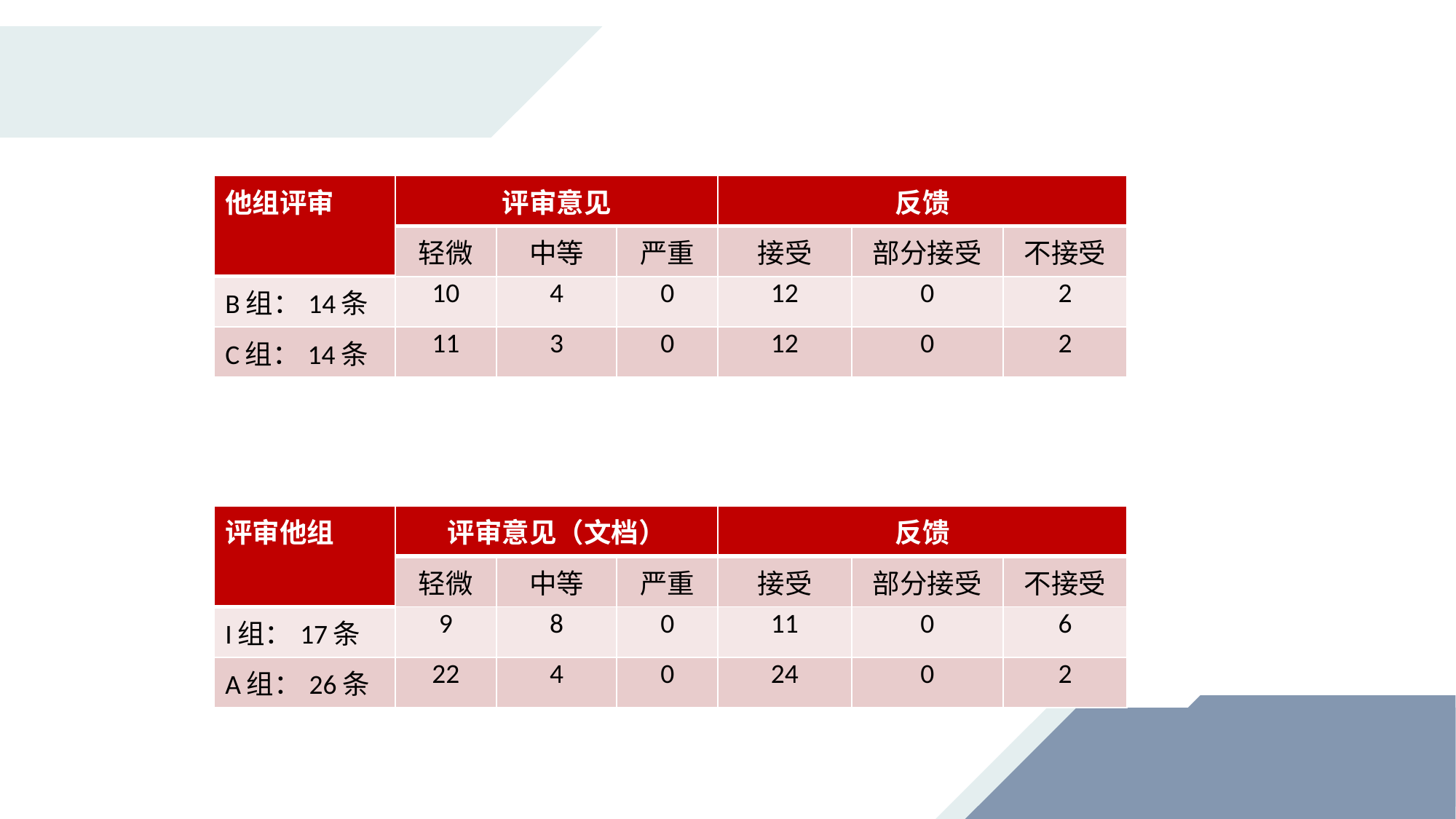

| 他组评审 | 评审意见 |  |  | 反馈 |  |  |
| --- | --- | --- | --- | --- | --- | --- |
|  | 轻微 | 中等 | 严重 | 接受 | 部分接受 | 不接受 |
| B组：14条 | 10 | 4 | 0 | 12 | 0 | 2 |
| C组：14条 | 11 | 3 | 0 | 12 | 0 | 2 |
| 评审他组 | 评审意见（文档） |  |  | 反馈 |  |  |
| --- | --- | --- | --- | --- | --- | --- |
|  | 轻微 | 中等 | 严重 | 接受 | 部分接受 | 不接受 |
| I组：17条 | 9 | 8 | 0 | 11 | 0 | 6 |
| A组：26条 | 22 | 4 | 0 | 24 | 0 | 2 |